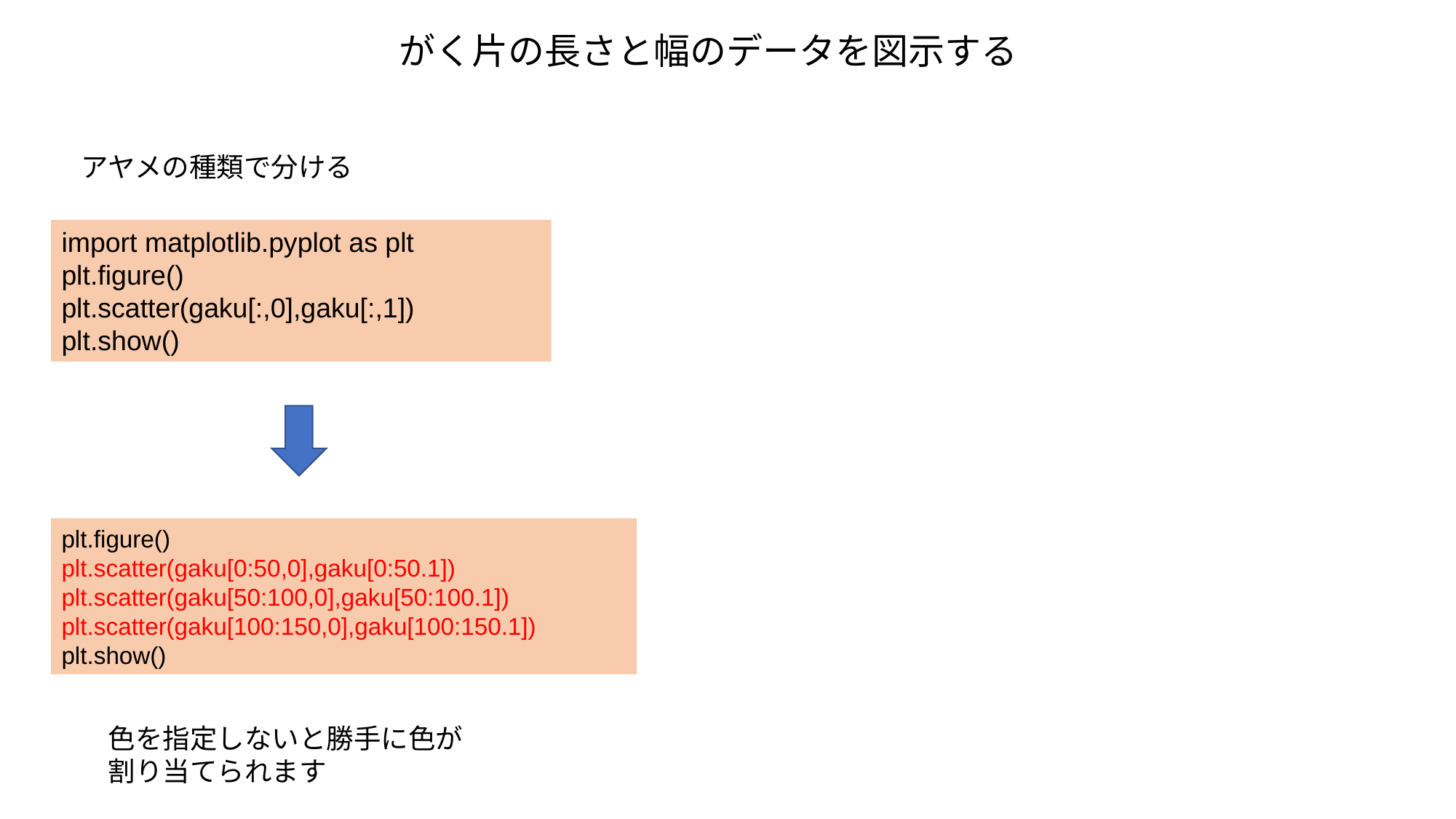

がく片の長さと幅のデータを図示する
アヤメの種類で分ける
import matplotlib.pyplot as plt
plt.figure()
plt.scatter(gaku[:,0],gaku[:,1])
plt.show()

plt.figure()
plt.scatter(gaku[0:50,0],gaku[0:50.1])
plt.scatter(gaku[50:100,0],gaku[50:100.1])
plt.scatter(gaku[100:150,0],gaku[100:150.1])
plt.show()
色を指定しないと勝手に色が
割り当てられます